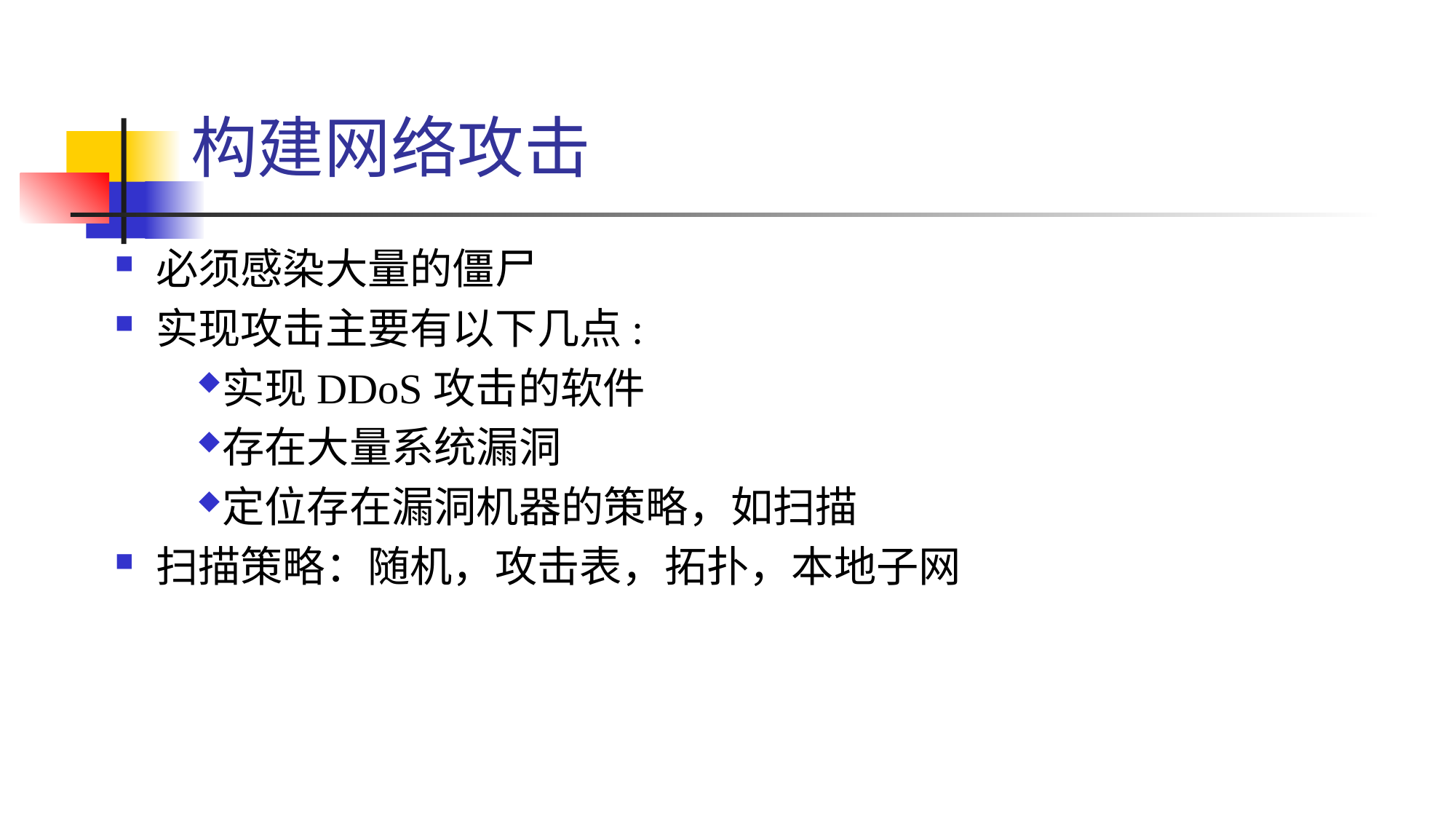

# 构建网络攻击
必须感染大量的僵尸
实现攻击主要有以下几点:
实现DDoS攻击的软件
存在大量系统漏洞
定位存在漏洞机器的策略，如扫描
扫描策略：随机，攻击表，拓扑，本地子网